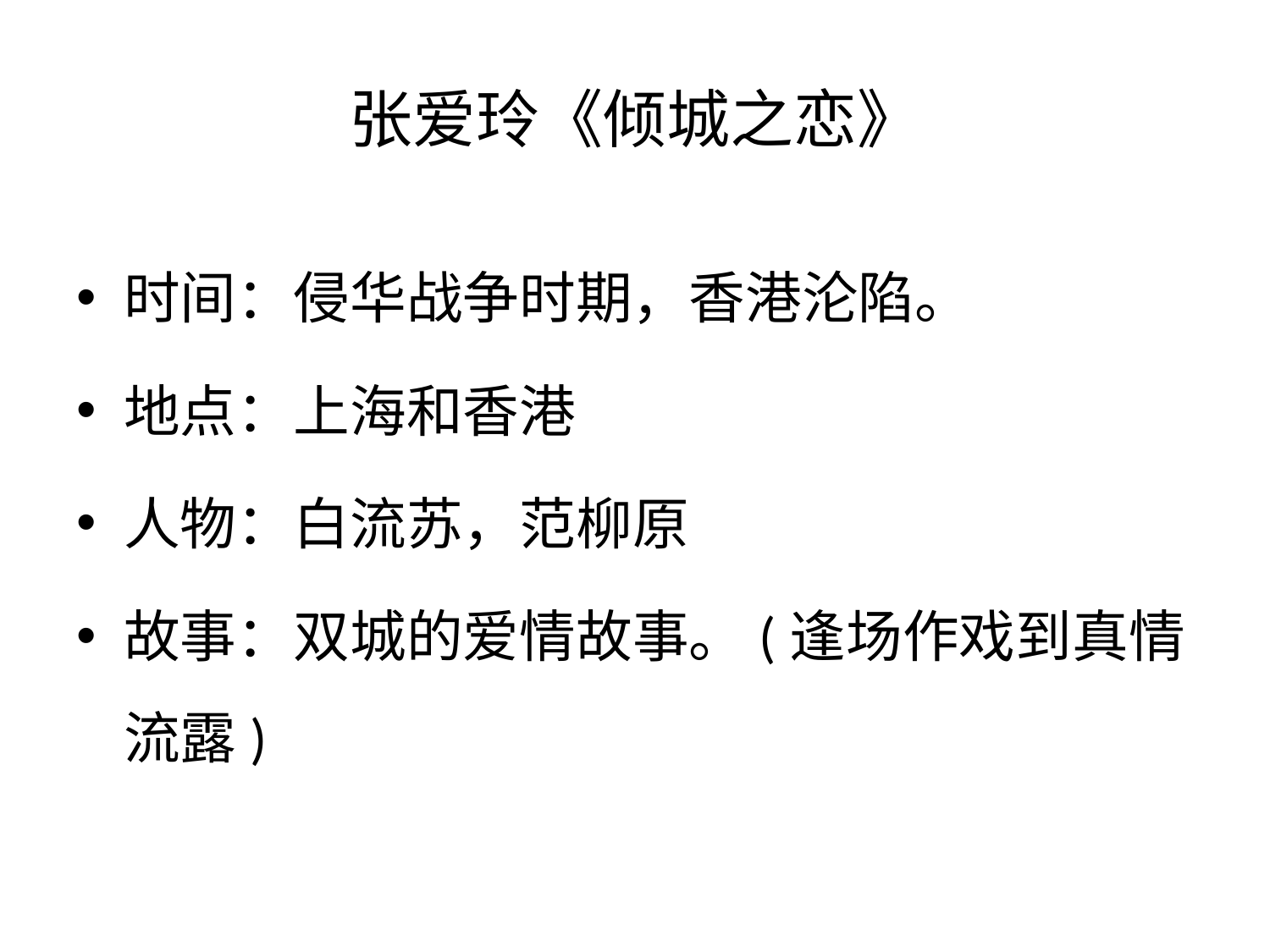

# 张爱玲《倾城之恋》
时间：侵华战争时期，香港沦陷。
地点：上海和香港
人物：白流苏，范柳原
故事：双城的爱情故事。(逢场作戏到真情流露)